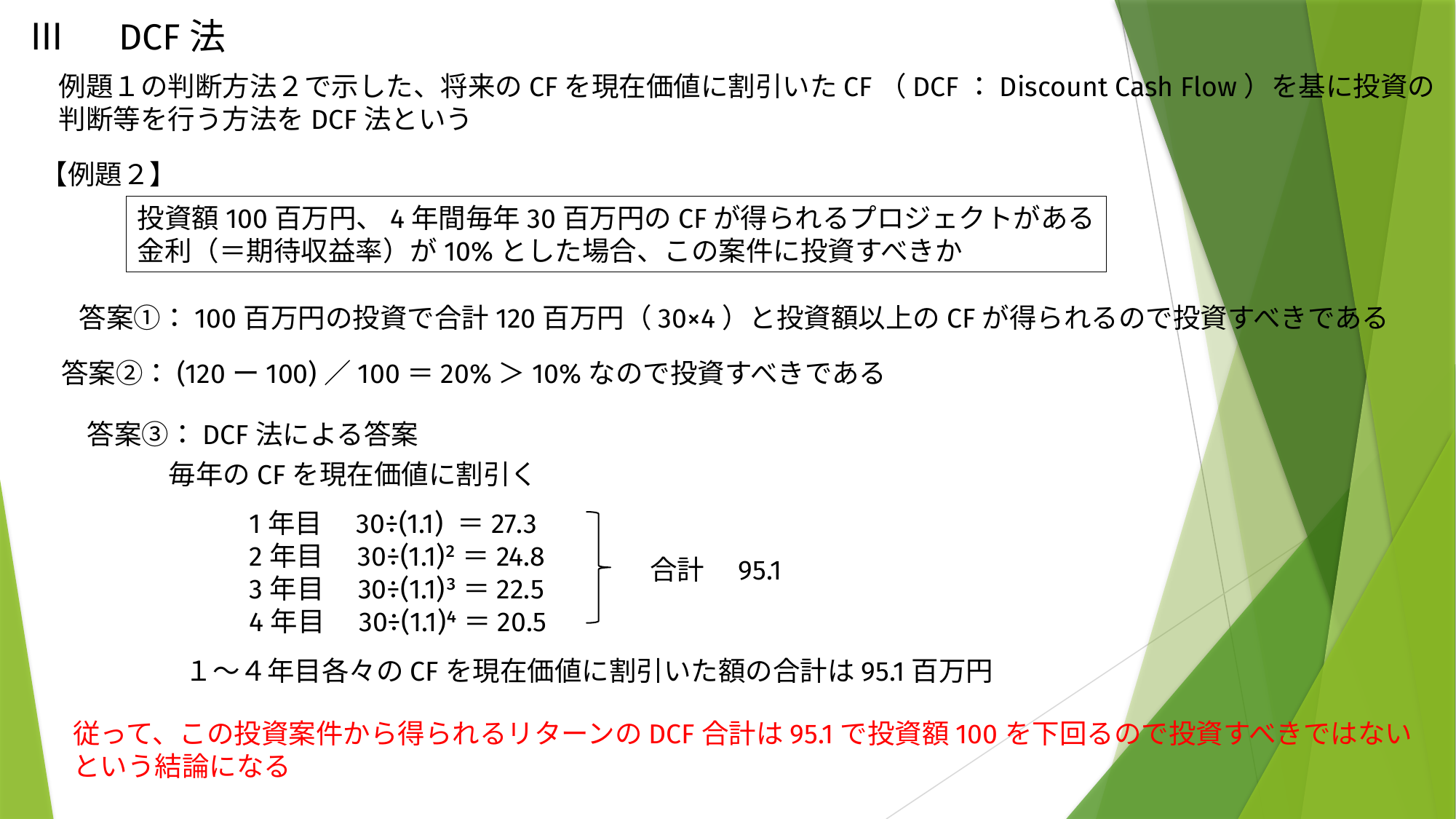

Ⅲ　DCF法
例題１の判断方法２で示した、将来のCFを現在価値に割引いたCF（DCF：Discount Cash Flow）を基に投資の
判断等を行う方法をDCF法という
【例題２】
投資額100百万円、4年間毎年30百万円のCFが得られるプロジェクトがある
金利（＝期待収益率）が10%とした場合、この案件に投資すべきか
答案①：100百万円の投資で合計120百万円（30×4）と投資額以上のCFが得られるので投資すべきである
答案②：(120ー100)／100＝20%＞10%なので投資すべきである
答案③：DCF法による答案
毎年のCFを現在価値に割引く
1年目　30÷(1.1) ＝27.3
2年目　30÷(1.1)²＝24.8
3年目　30÷(1.1)³＝22.5
4年目　30÷(1.1)⁴＝20.5

合計　95.1
１～４年目各々のCFを現在価値に割引いた額の合計は95.1百万円
従って、この投資案件から得られるリターンのDCF合計は95.1で投資額100を下回るので投資すべきではない
という結論になる